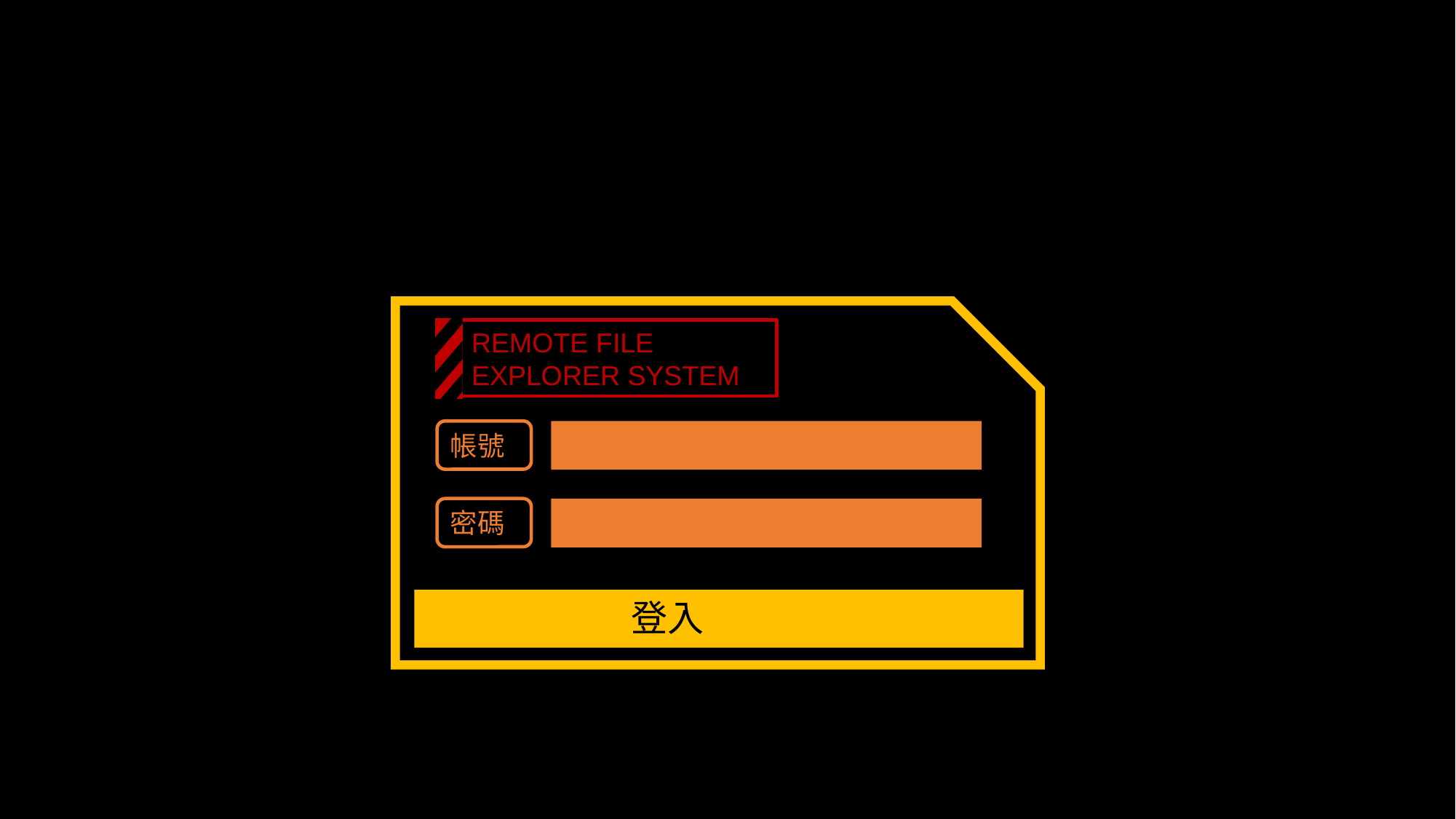

REMOTE FILE
EXPLORER SYSTEM

帳號

密碼

登入